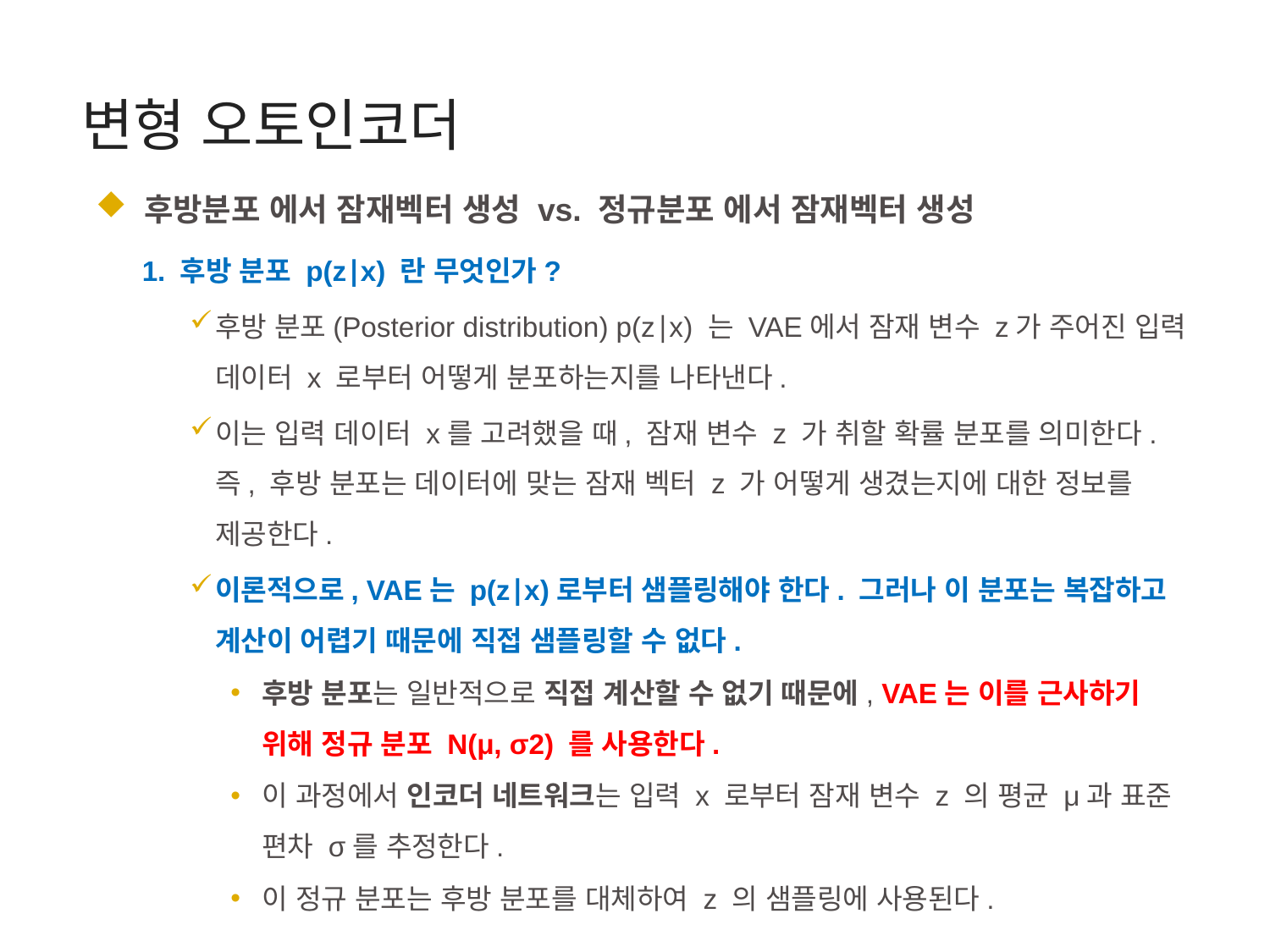

변형 오토인코더
 후방분포 에서 잠재벡터 생성 vs. 정규분포 에서 잠재벡터 생성
1. 후방 분포 p(z∣x) 란 무엇인가?
후방 분포(Posterior distribution) p(z∣x) 는 VAE에서 잠재 변수 z가 주어진 입력 데이터 x 로부터 어떻게 분포하는지를 나타낸다.
이는 입력 데이터 x를 고려했을 때, 잠재 변수 z 가 취할 확률 분포를 의미한다. 즉, 후방 분포는 데이터에 맞는 잠재 벡터 z 가 어떻게 생겼는지에 대한 정보를 제공한다.
이론적으로, VAE는 p(z∣x)로부터 샘플링해야 한다. 그러나 이 분포는 복잡하고 계산이 어렵기 때문에 직접 샘플링할 수 없다.
후방 분포는 일반적으로 직접 계산할 수 없기 때문에, VAE는 이를 근사하기 위해 정규 분포 N(μ, σ2) 를 사용한다.
이 과정에서 인코더 네트워크는 입력 x 로부터 잠재 변수 z 의 평균 μ과 표준 편차 σ를 추정한다.
이 정규 분포는 후방 분포를 대체하여 z 의 샘플링에 사용된다.